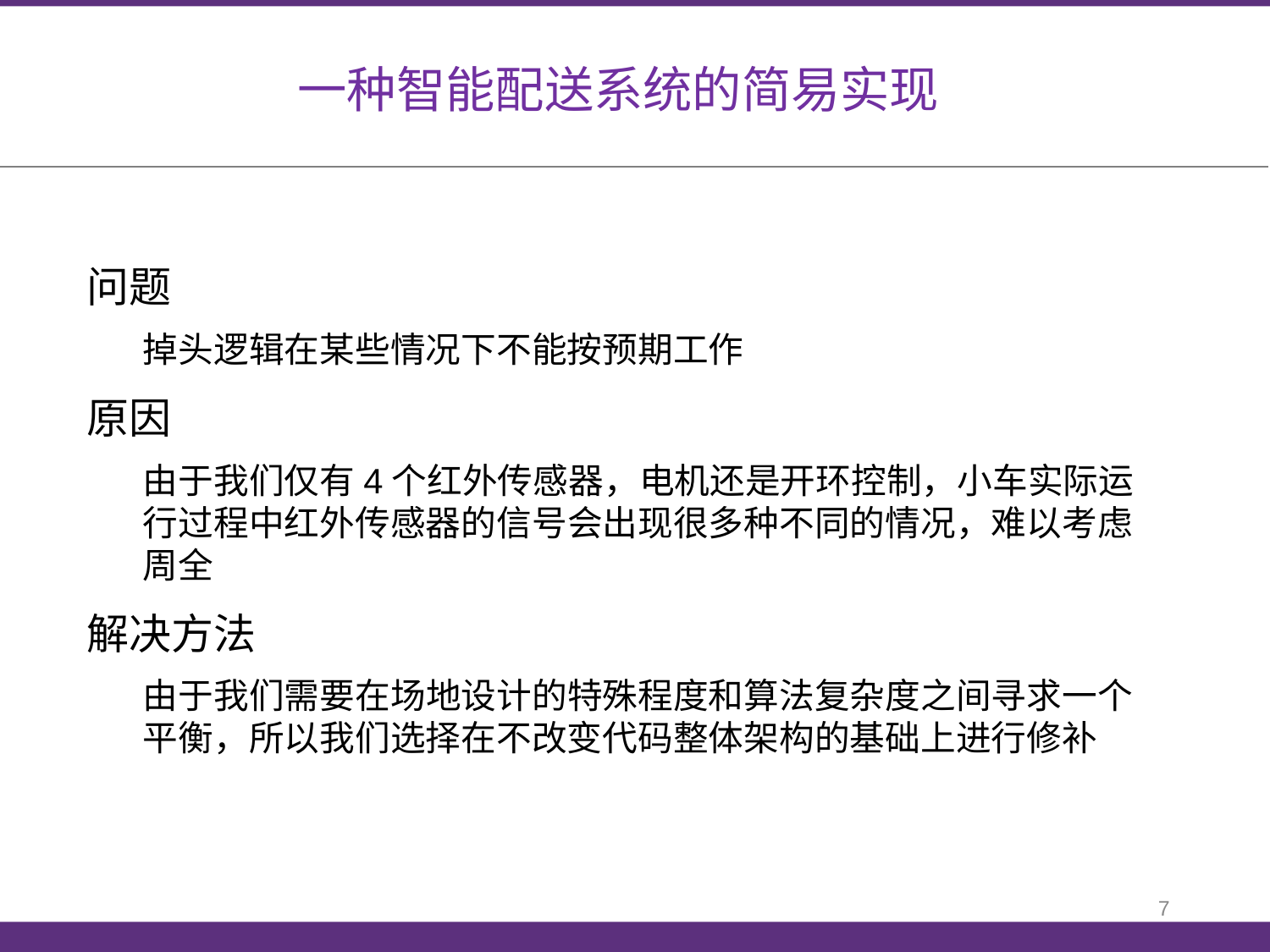

一种智能配送系统的简易实现

问题

掉头逻辑在某些情况下不能按预期工作
原因
由于我们仅有4个红外传感器，电机还是开环控制，小车实际运行过程中红外传感器的信号会出现很多种不同的情况，难以考虑周全
解决方法
由于我们需要在场地设计的特殊程度和算法复杂度之间寻求一个平衡，所以我们选择在不改变代码整体架构的基础上进行修补
7